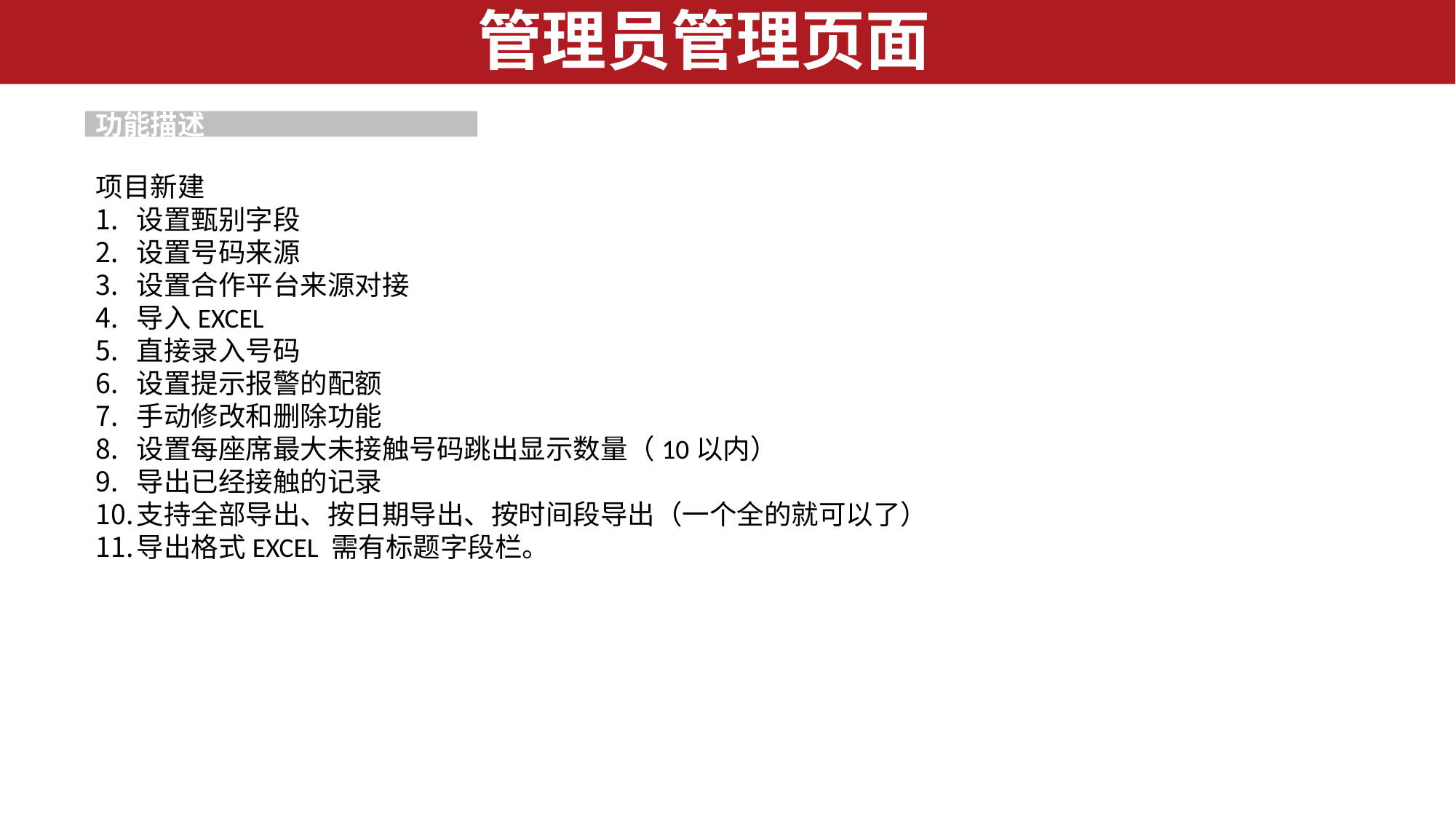

管理员管理页面

功能描述
项目新建
设置甄别字段
设置号码来源
设置合作平台来源对接
导入EXCEL
直接录入号码
设置提示报警的配额
手动修改和删除功能
设置每座席最大未接触号码跳出显示数量（10以内）
导出已经接触的记录
支持全部导出、按日期导出、按时间段导出（一个全的就可以了）
导出格式EXCEL 需有标题字段栏。